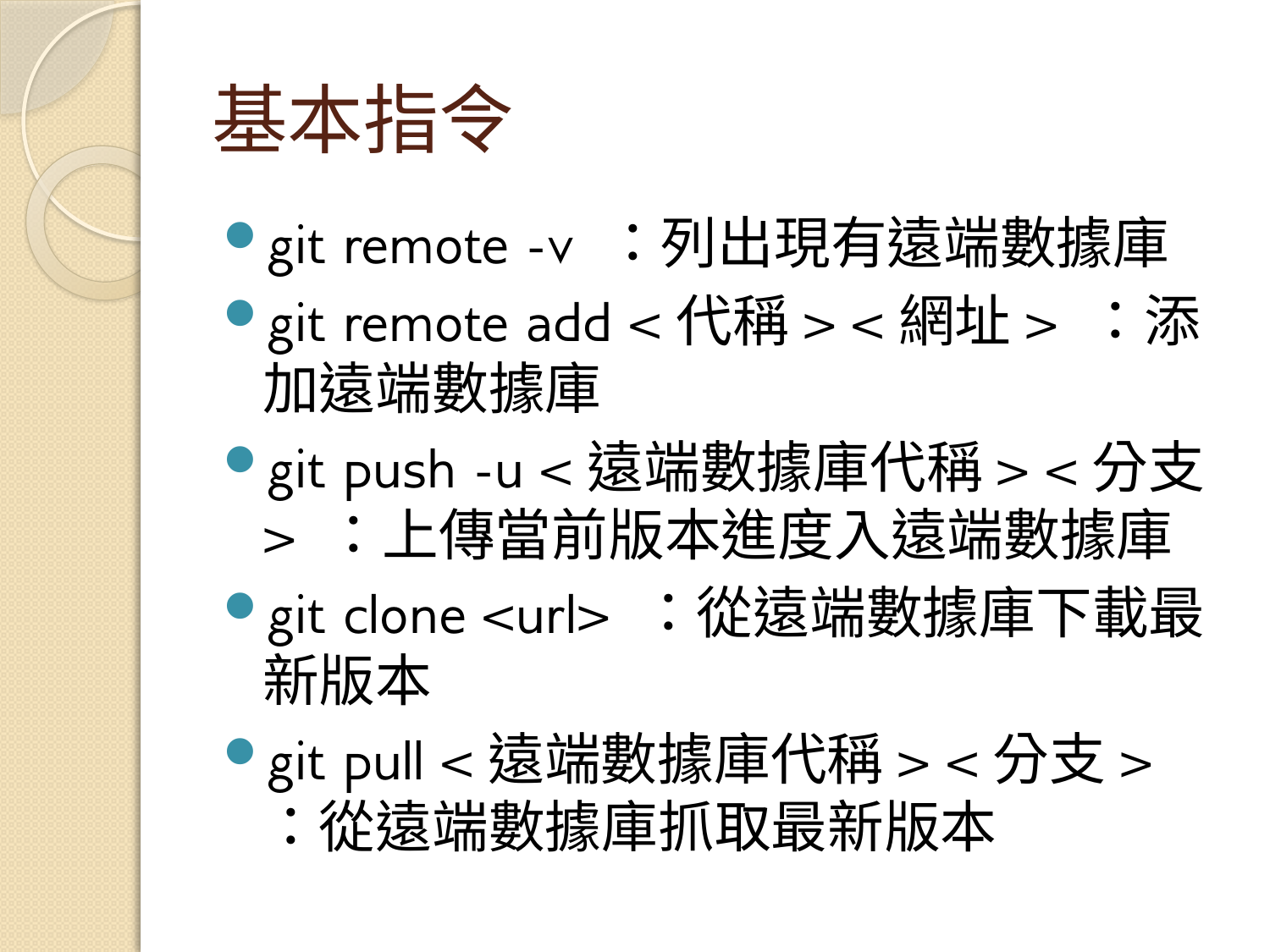

# 基本指令
git remote -v ：列出現有遠端數據庫
git remote add <代稱> <網址> ：添加遠端數據庫
git push -u <遠端數據庫代稱> <分支> ：上傳當前版本進度入遠端數據庫
git clone <url> ：從遠端數據庫下載最新版本
git pull <遠端數據庫代稱> <分支> ：從遠端數據庫抓取最新版本